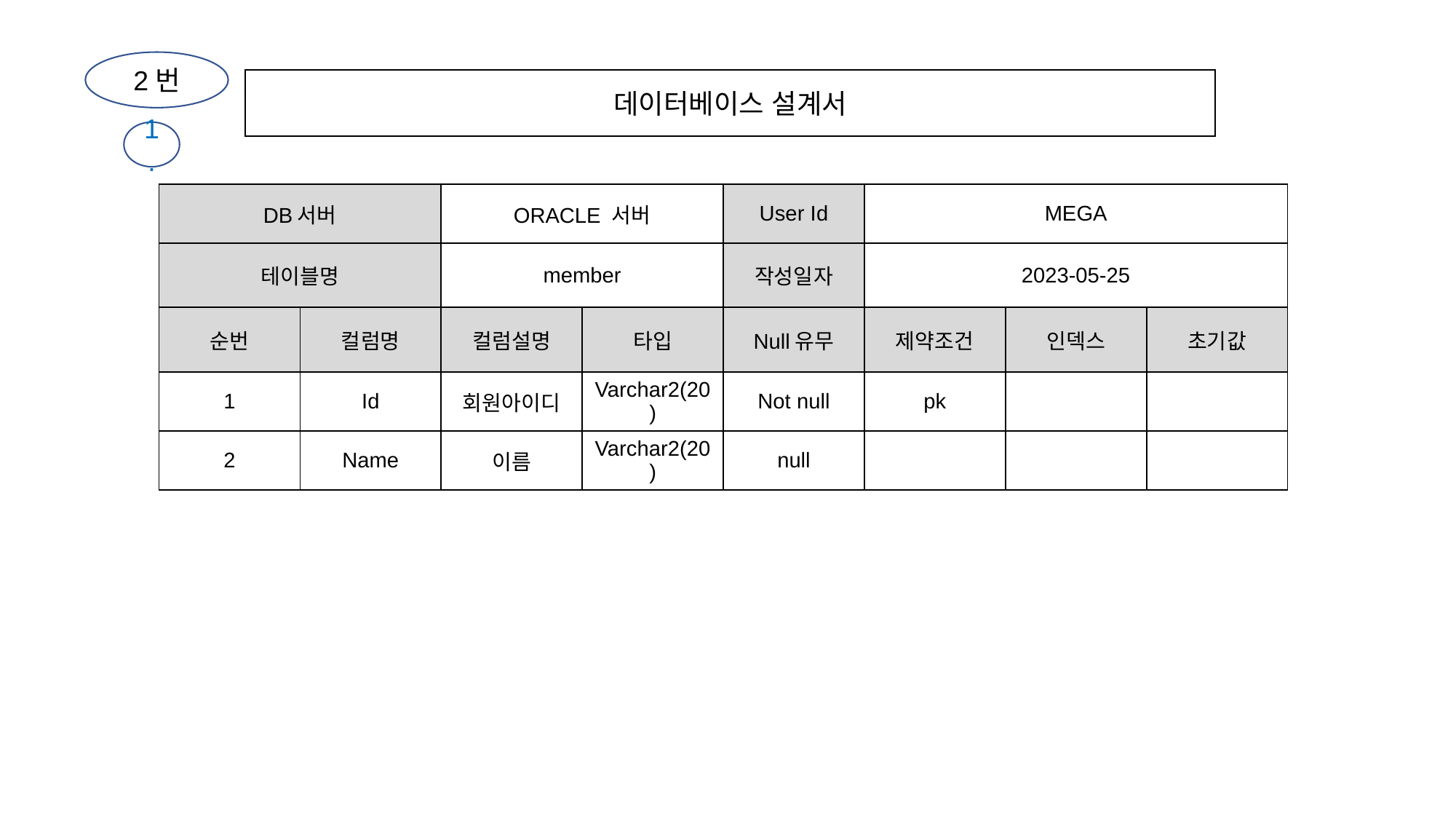

2번
데이터베이스 설계서
1.
| DB서버 |  | ORACLE 서버 |  | User Id | MEGA |  |  |
| --- | --- | --- | --- | --- | --- | --- | --- |
| 테이블명 |  | member |  | 작성일자 | 2023-05-25 |  |  |
| 순번 | 컬럼명 | 컬럼설명 | 타입 | Null유무 | 제약조건 | 인덱스 | 초기값 |
| 1 | Id | 회원아이디 | Varchar2(20) | Not null | pk |  |  |
| 2 | Name | 이름 | Varchar2(20) | null |  |  |  |